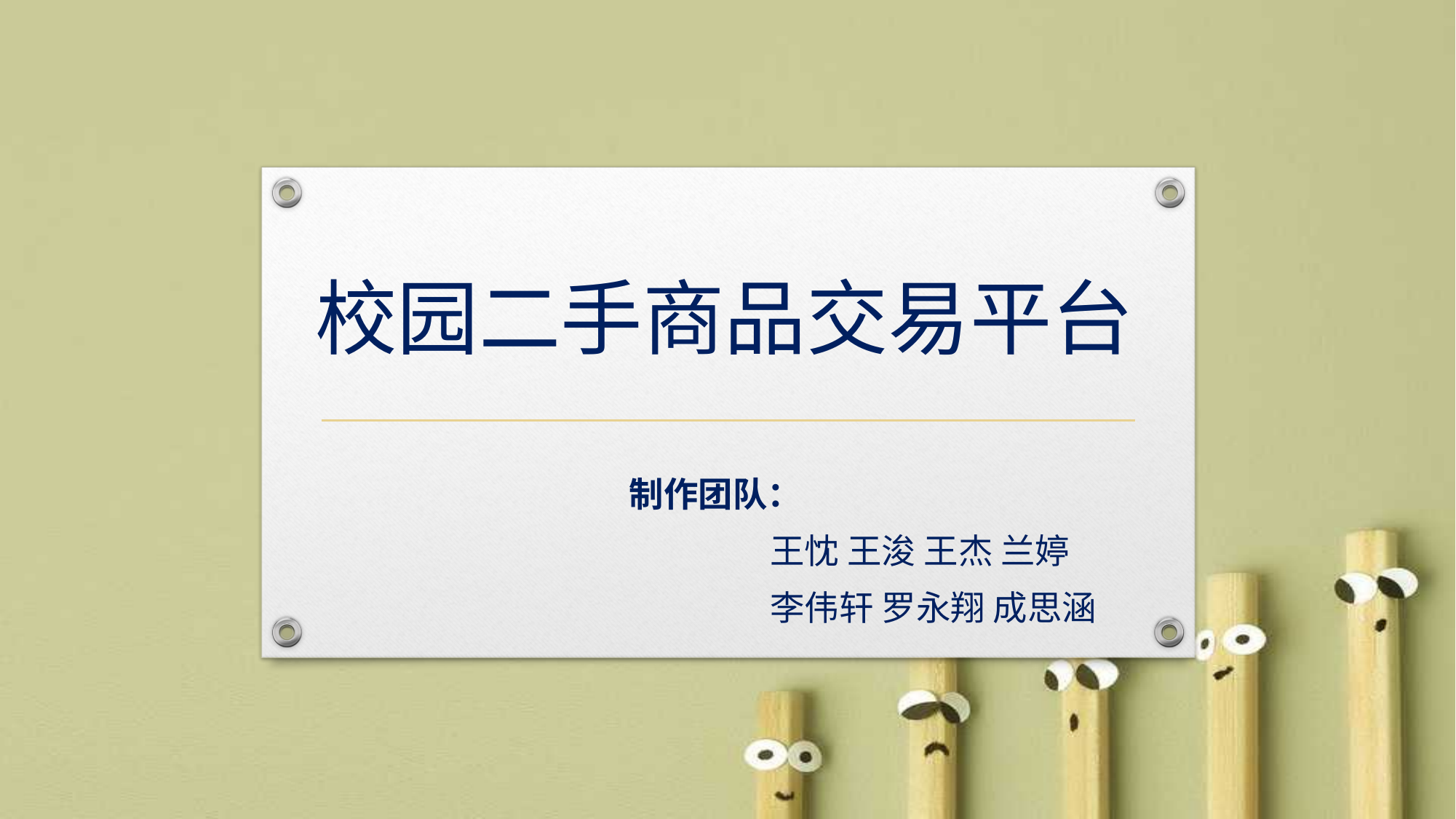

# 校园二手商品交易平台
制作团队：
                 王忱 王浚 王杰 兰婷
                 李伟轩 罗永翔 成思涵